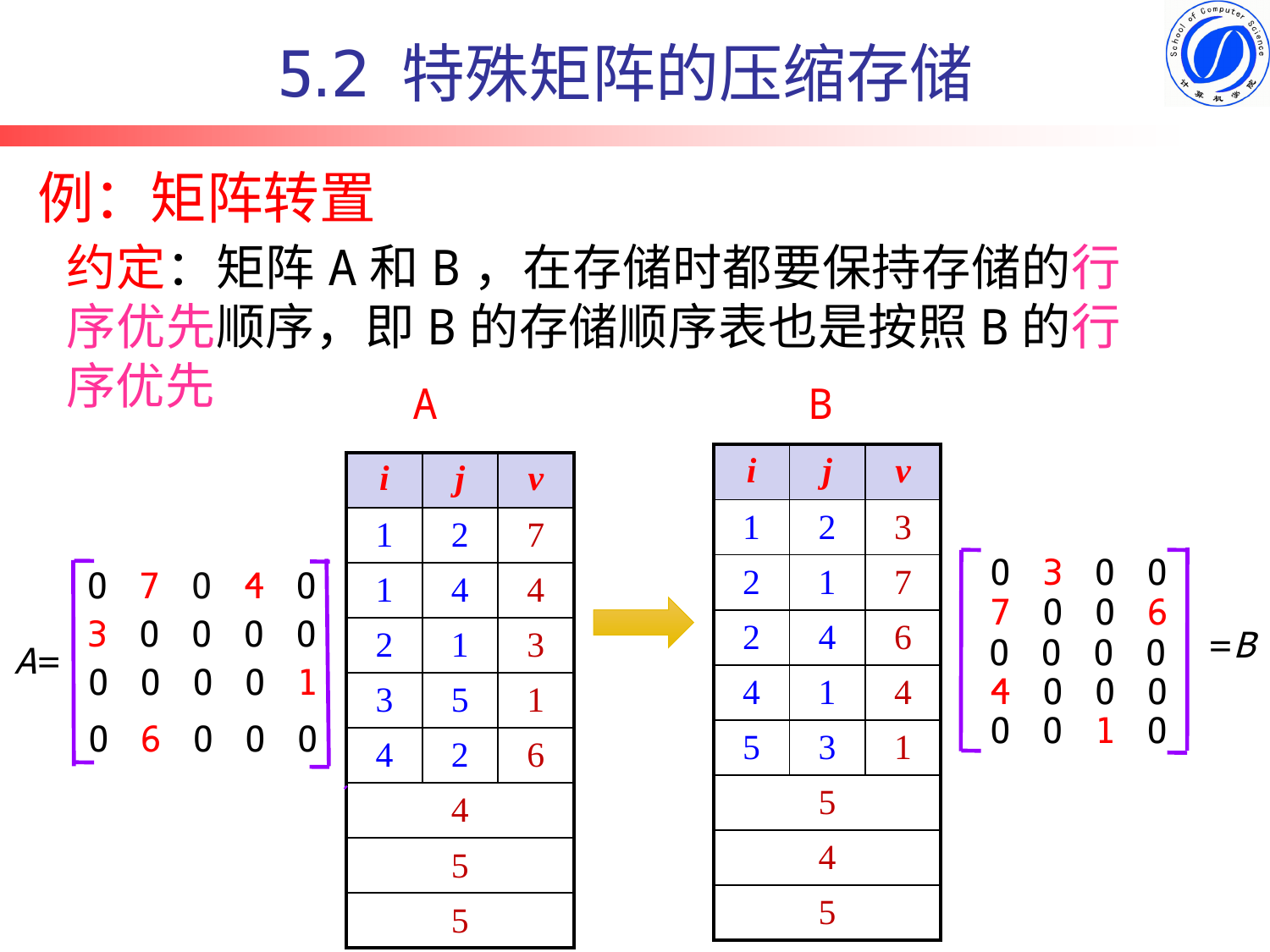

5.2 特殊矩阵的压缩存储
例：矩阵转置
# 约定：矩阵A和B，在存储时都要保持存储的行序优先顺序，即B的存储顺序表也是按照B的行序优先
B
A
| i | j | v |
| --- | --- | --- |
| 1 | 2 | 3 |
| 2 | 1 | 7 |
| 2 | 4 | 6 |
| 4 | 1 | 4 |
| 5 | 3 | 1 |
| 5 |  |  |
| 4 |  |  |
| 5 |  |  |
| i | j | v |
| --- | --- | --- |
| 1 | 2 | 7 |
| 1 | 4 | 4 |
| 2 | 1 | 3 |
| 3 | 5 | 1 |
| 4 | 2 | 6 |
| 4 |  |  |
| 5 |  |  |
| 5 |  |  |
0   3   0   0
7   0   0   6
=B
0   0   0   0
4   0   0   0
0   0   1   0
0   7   0   4   0
3   0   0   0   0
A=
0   0   0   0   1
0   6   0   0   0